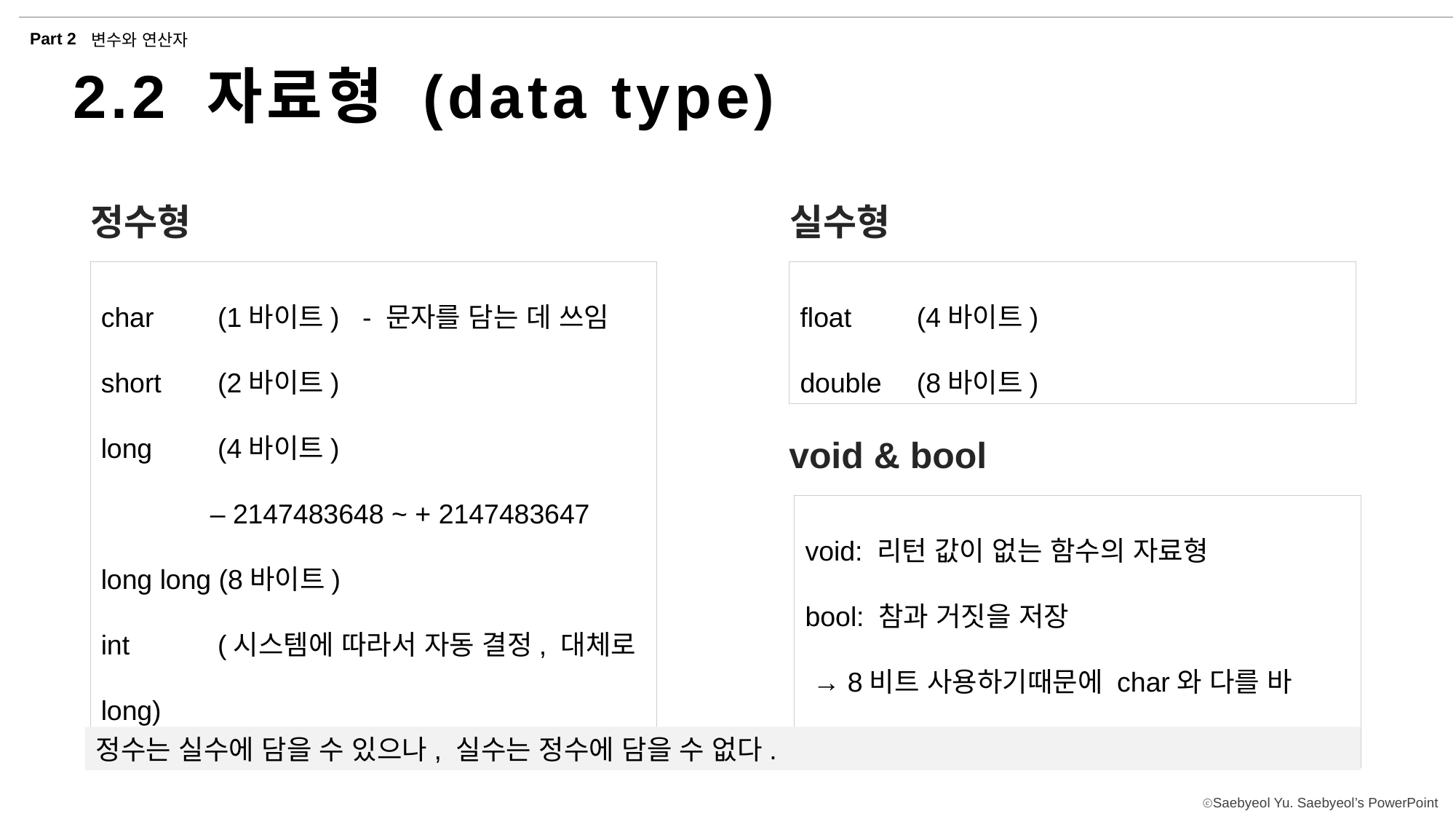

Part 2
변수와 연산자
2.2 자료형 (data type)

정수형
실수형
char	 (1바이트)   - 문자를 담는 데 쓰임
short 	 (2바이트)
long 	 (4바이트)
	– 2147483648 ~ + 2147483647
long long (8바이트)
int 	 (시스템에 따라서 자동 결정, 대체로 long)
float	 (4바이트)
double 	 (8바이트)
void & bool
void: 리턴 값이 없는 함수의 자료형
bool: 참과 거짓을 저장
 → 8비트 사용하기때문에 char와 다를 바 없음
정수는 실수에 담을 수 있으나, 실수는 정수에 담을 수 없다.